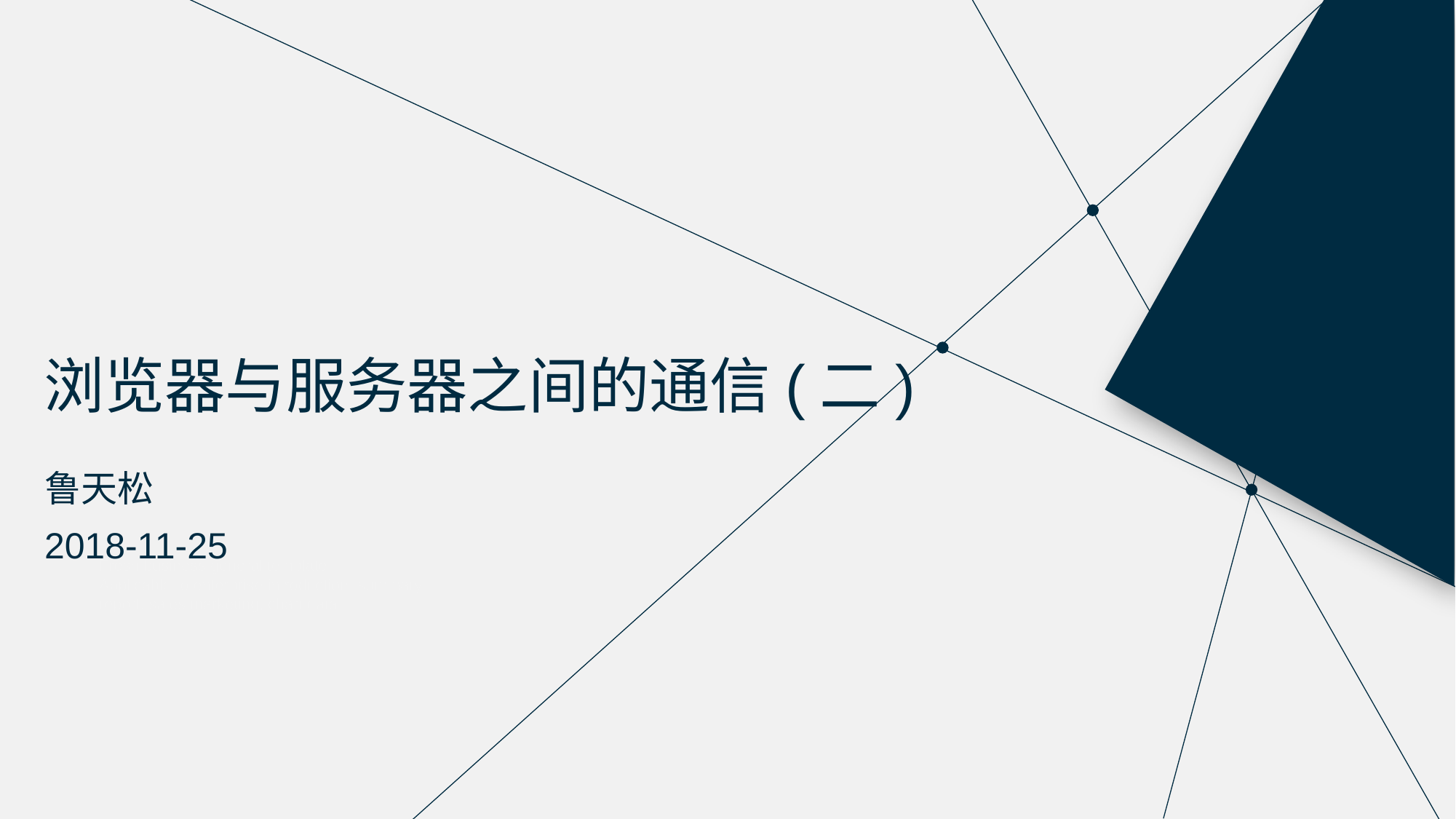

浏览器与服务器之间的通信(二)

鲁天松
2018-11-25

Fresh business general template
Applicable to enterprise introduction, summary report, sales marketing, chart data